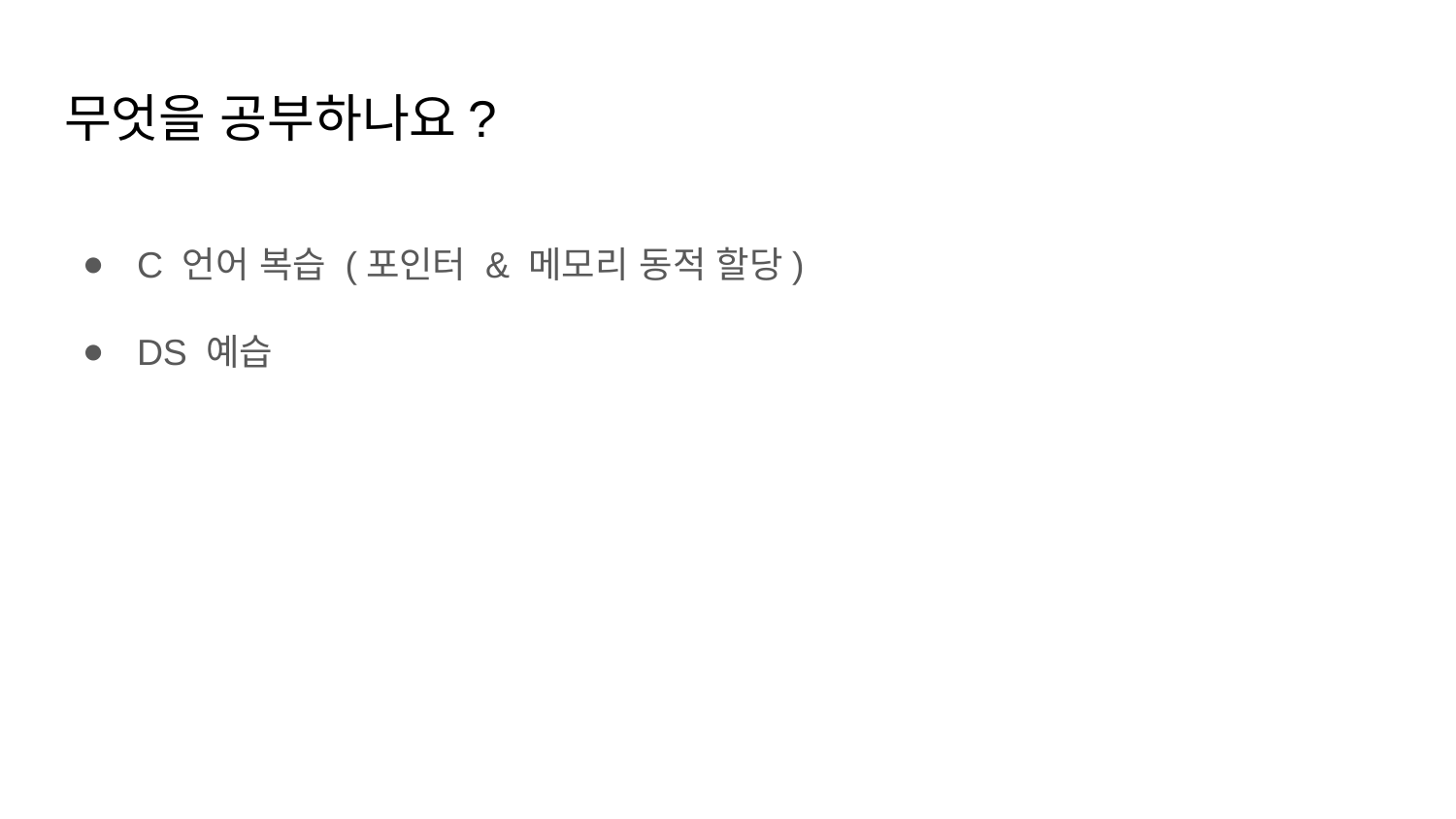

# 무엇을 공부하나요?
C 언어 복습 (포인터 & 메모리 동적 할당)
DS 예습